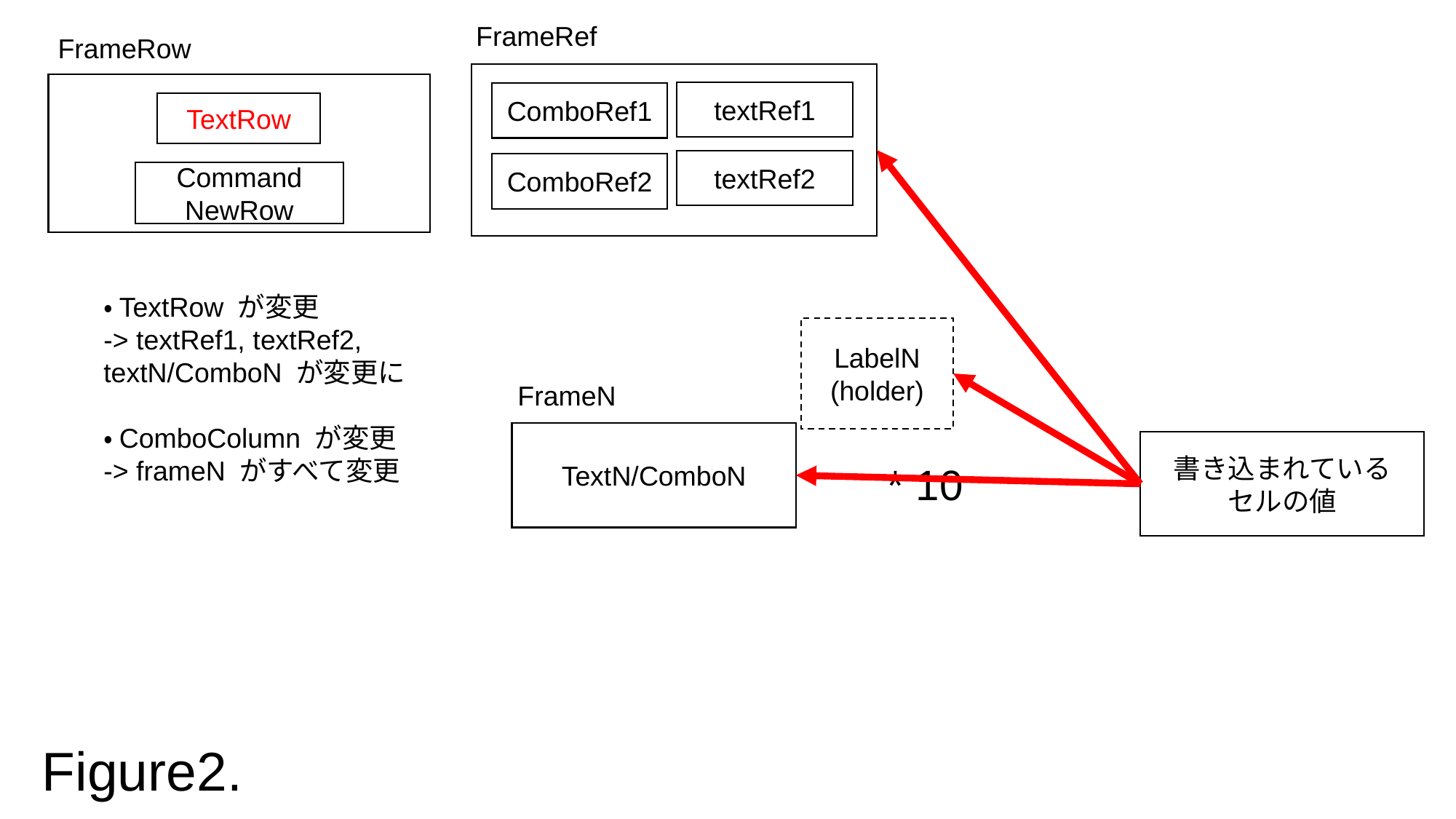

FrameRef

FrameRow

textRef1
ComboRef1
textRef2
ComboRef2

TextRow
Command
NewRow
・TextRow が変更
-> textRef1, textRef2, textN/ComboN が変更に

・ComboColumn が変更
-> frameN がすべて変更
LabelN
(holder)
FrameN

TextN/ComboN
書き込まれている
セルの値
* 10
Figure2.